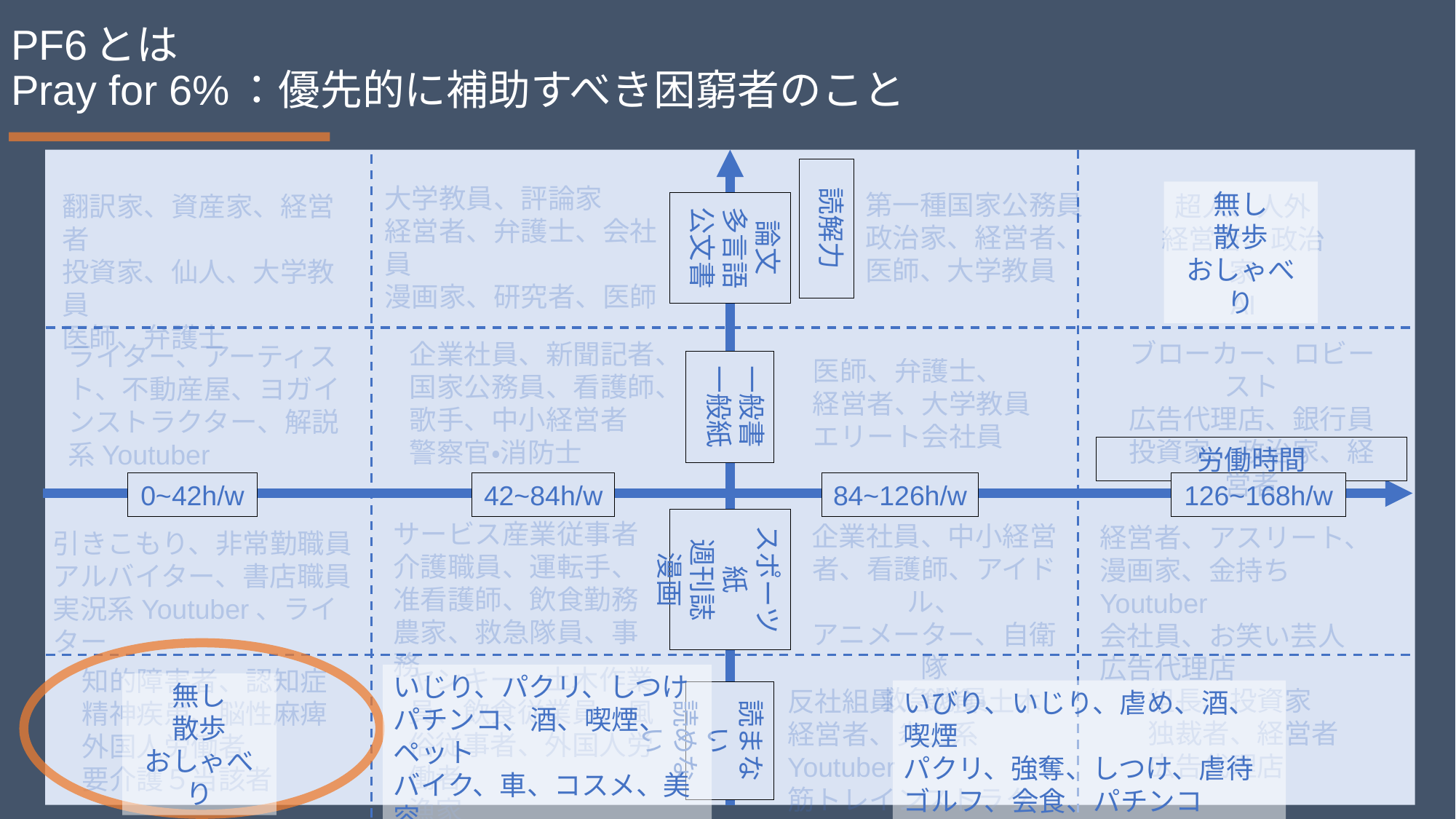

# PF6とは Pray for 6%：優先的に補助すべき困窮者のこと

読解力
大学教員、評論家
経営者、弁護士、会社員
漫画家、研究者、医師
第一種国家公務員政治家、経営者、医師、大学教員
超人、人外
経営者、政治家
AI
翻訳家、資産家、経営者
投資家、仙人、大学教員
医師、弁護士
論文
多言語
公文書
ブローカー、ロビースト
広告代理店、銀行員
投資家、政治家、経営者
企業社員、新聞記者、国家公務員、看護師、歌手、中小経営者
警察官・消防士
ライター、アーティスト、不動産屋、ヨガインストラクター、解説系Youtuber

医師、弁護士、
経営者、大学教員
エリート会社員
一般書
一般紙
労働時間
0~42h/w
42~84h/w
84~126h/w
126~168h/w
スポーツ紙
週刊誌
漫画
サービス産業従事者
介護職員、運転手、
准看護師、飲食勤務
農家、救急隊員、事務
企業社員、中小経営者、看護師、アイドル、
アニメーター、自衛隊
救急隊員
経営者、アスリート、
漫画家、金持ちYoutuber
会社員、お笑い芸人
広告代理店
引きこもり、非常勤職員
アルバイター、書店職員
実況系Youtuber、ライター

ヤンキー、土木作業員、飲食従業員、風俗従事者、外国人労働者
漁家
知的障害者、認知症
精神疾患、脳性麻痺
外国人労働者
要介護５当該者
組長、投資家
独裁者、経営者
広告代理店
反社組員、飲食・土木経営者、炎上系Youtuber
筋トレインストラクター
読まない
読めない
無し
散歩
おしゃべり
いじり、パクリ、しつけ
パチンコ、酒、喫煙、ペット
バイク、車、コスメ、美容
ハイブランド
無し
散歩
おしゃべり
いびり、いじり、虐め、酒、喫煙
パクリ、強奪、しつけ、虐待
ゴルフ、会食、パチンコ